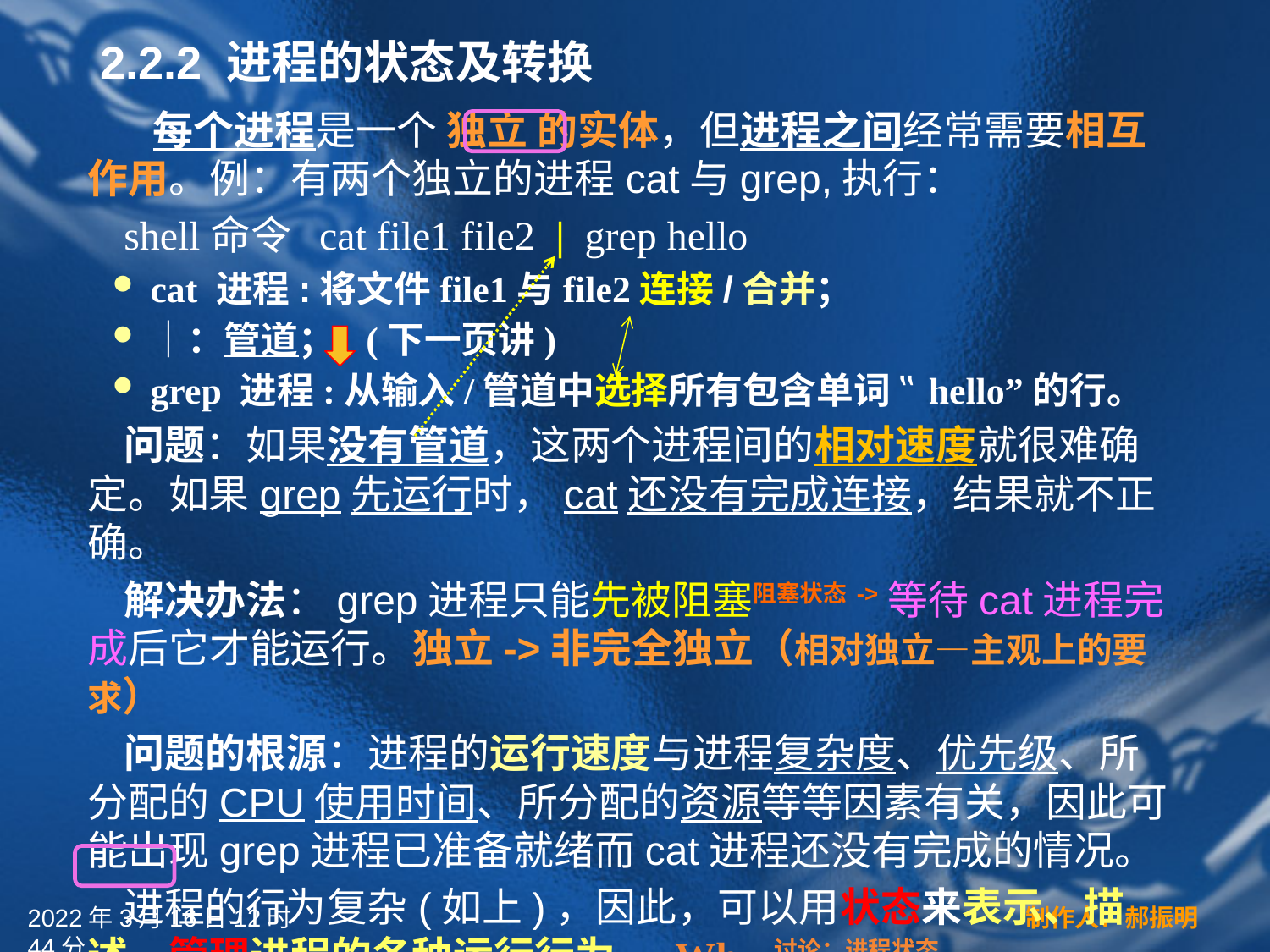

2.2.2 进程的状态及转换
  每个进程是一个 独立 的实体，但进程之间经常需要相互作用。例：有两个独立的进程cat与grep,执行：
shell命令  cat file1 file2  |  grep hello
cat 进程:将文件file1与file2连接/合并；
｜：管道；  (下一页讲)
grep 进程:从输入/管道中选择所有包含单词 “hello”的行。
问题：如果没有管道，这两个进程间的相对速度就很难确定。如果grep先运行时，cat还没有完成连接，结果就不正确。
解决办法：grep进程只能先被阻塞阻塞状态->等待cat进程完成后它才能运行。独立->非完全独立（相对独立—主观上的要求）
问题的根源：进程的运行速度与进程复杂度、优先级、所分配的CPU使用时间、所分配的资源等等因素有关，因此可能出现grep进程已准备就绪而cat进程还没有完成的情况。
进程的行为复杂(如上)，因此，可以用状态来表示、描述、管理进程的各种运行行为。 Why 讨论：进程状态

2022年3月16日12时44分
制作人：郝振明